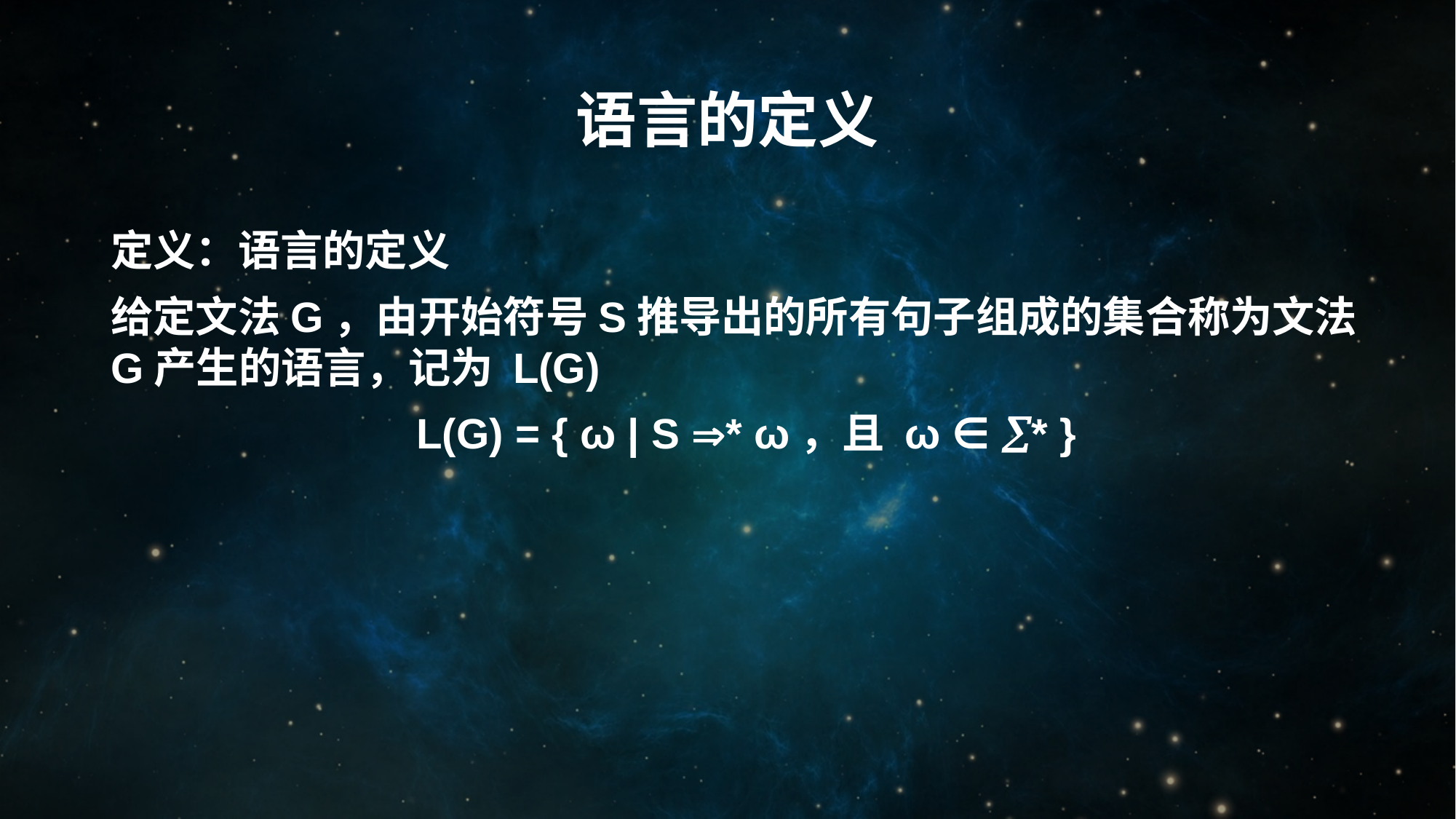

# 语言的定义
定义：语言的定义
给定文法G，由开始符号S推导出的所有句子组成的集合称为文法G产生的语言，记为 L(G)
L(G) = { ω | S ⇒* ω，且 ω ∈ ∑* }